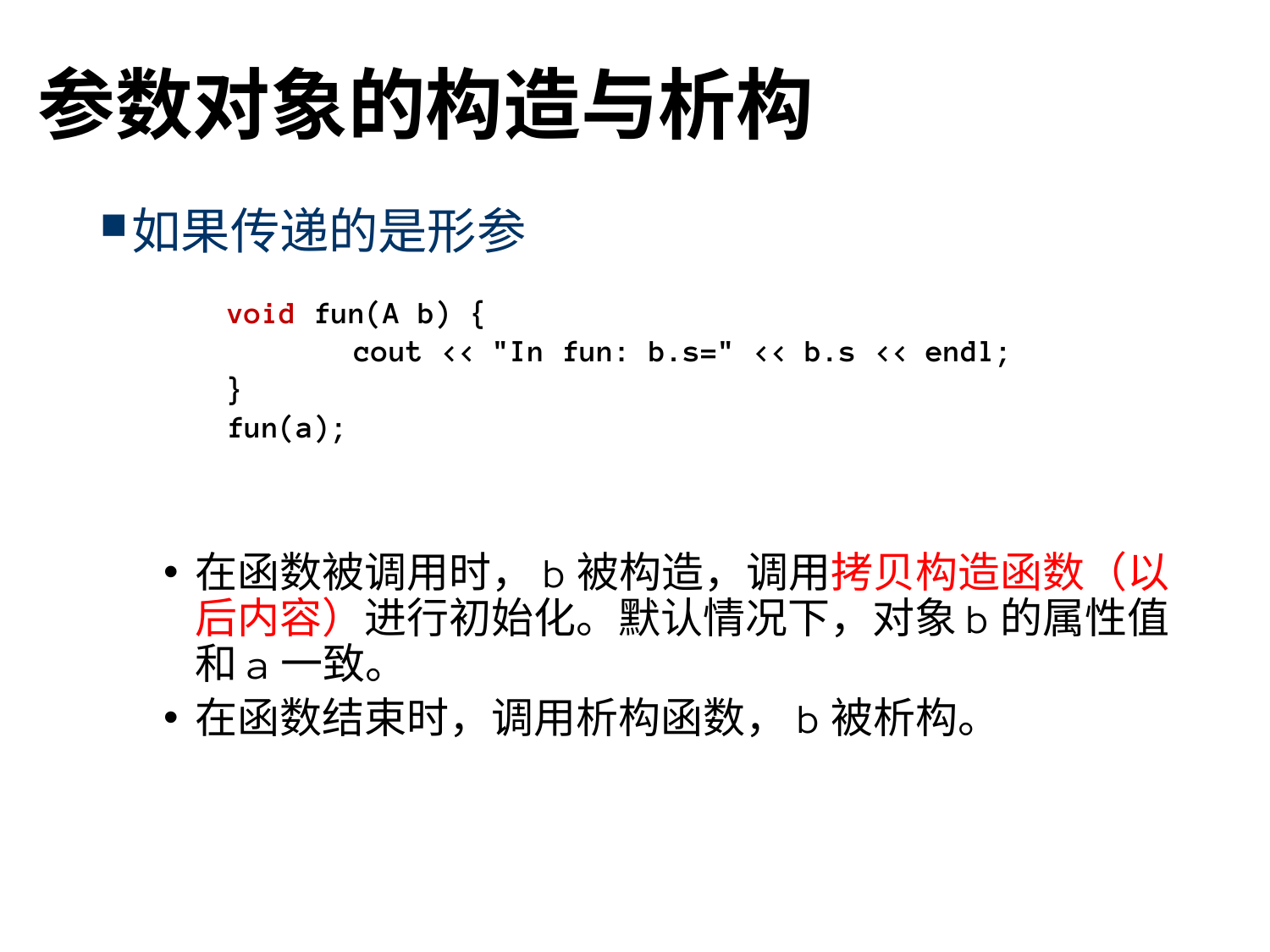

# 参数对象的构造与析构
如果传递的是形参

在函数被调用时，b被构造，调用拷贝构造函数（以后内容）进行初始化。默认情况下，对象b的属性值和a一致。
在函数结束时，调用析构函数，b被析构。

void fun(A b) {
	cout << "In fun: b.s=" << b.s << endl;
}
fun(a);